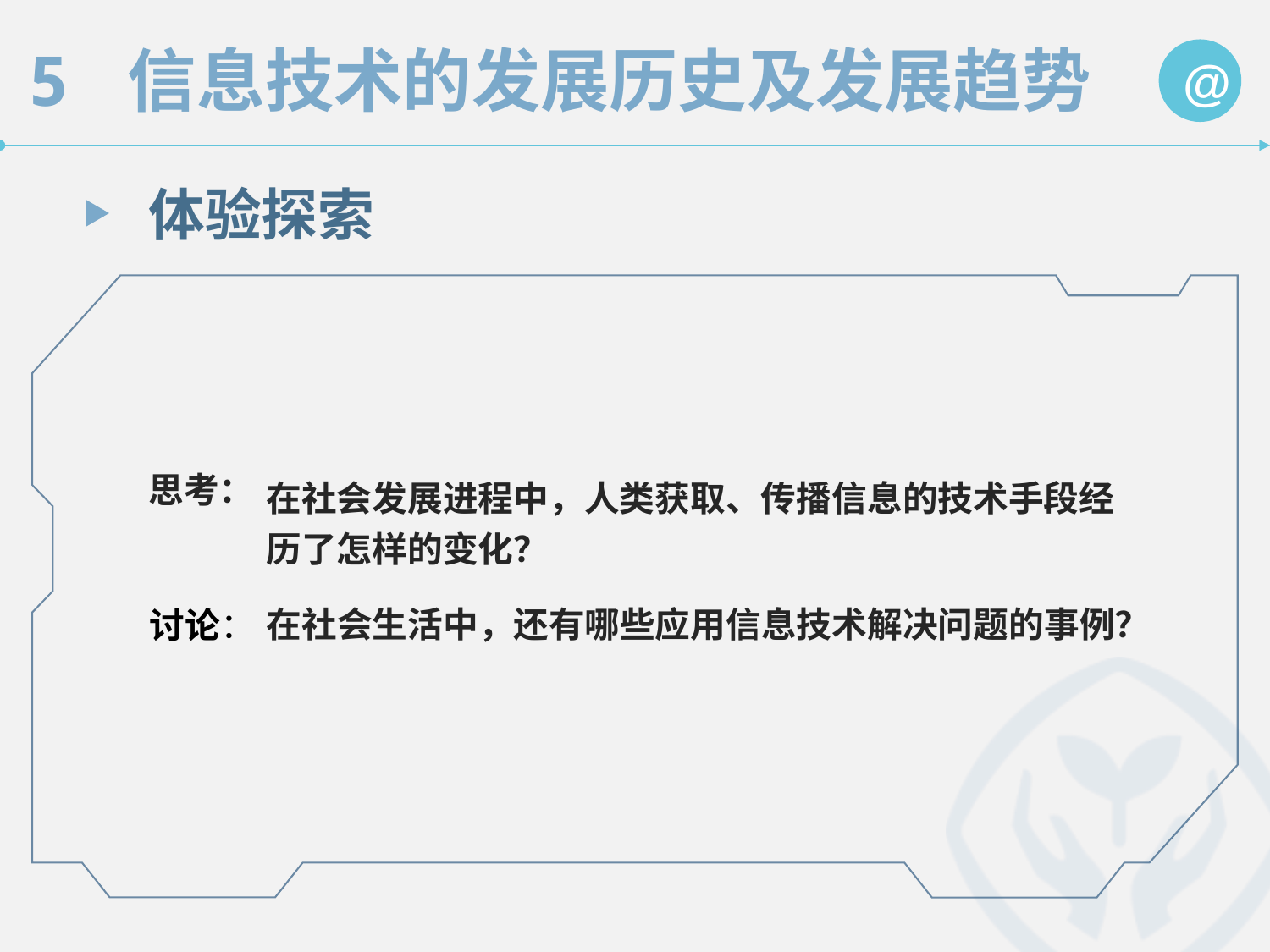

体验探索

思考：
在社会发展进程中，人类获取、传播信息的技术手段经历了怎样的变化？
在社会生活中，还有哪些应用信息技术解决问题的事例？
讨论：